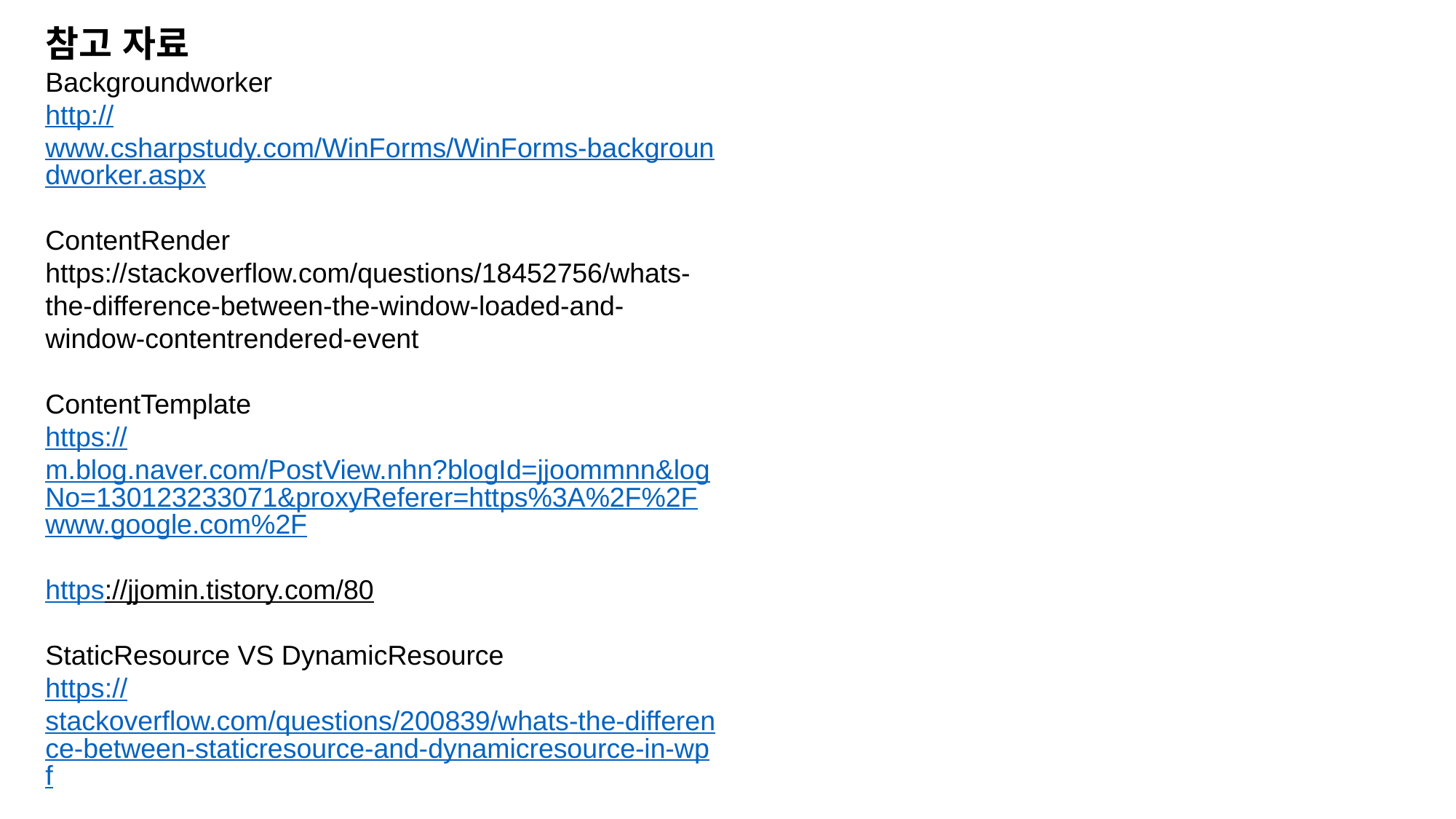

참고 자료
Backgroundworker
http://www.csharpstudy.com/WinForms/WinForms-backgroundworker.aspx

ContentRender
https://stackoverflow.com/questions/18452756/whats-the-difference-between-the-window-loaded-and-window-contentrendered-event

ContentTemplate
https://m.blog.naver.com/PostView.nhn?blogId=jjoommnn&logNo=130123233071&proxyReferer=https%3A%2F%2Fwww.google.com%2F

https://jjomin.tistory.com/80

StaticResource VS DynamicResource
https://stackoverflow.com/questions/200839/whats-the-difference-between-staticresource-and-dynamicresource-in-wpf

https://kojaedoo.tistory.com/535

https://www.codeproject.com/Articles/393086/WPF-StaticResource-vs-DynamicResource